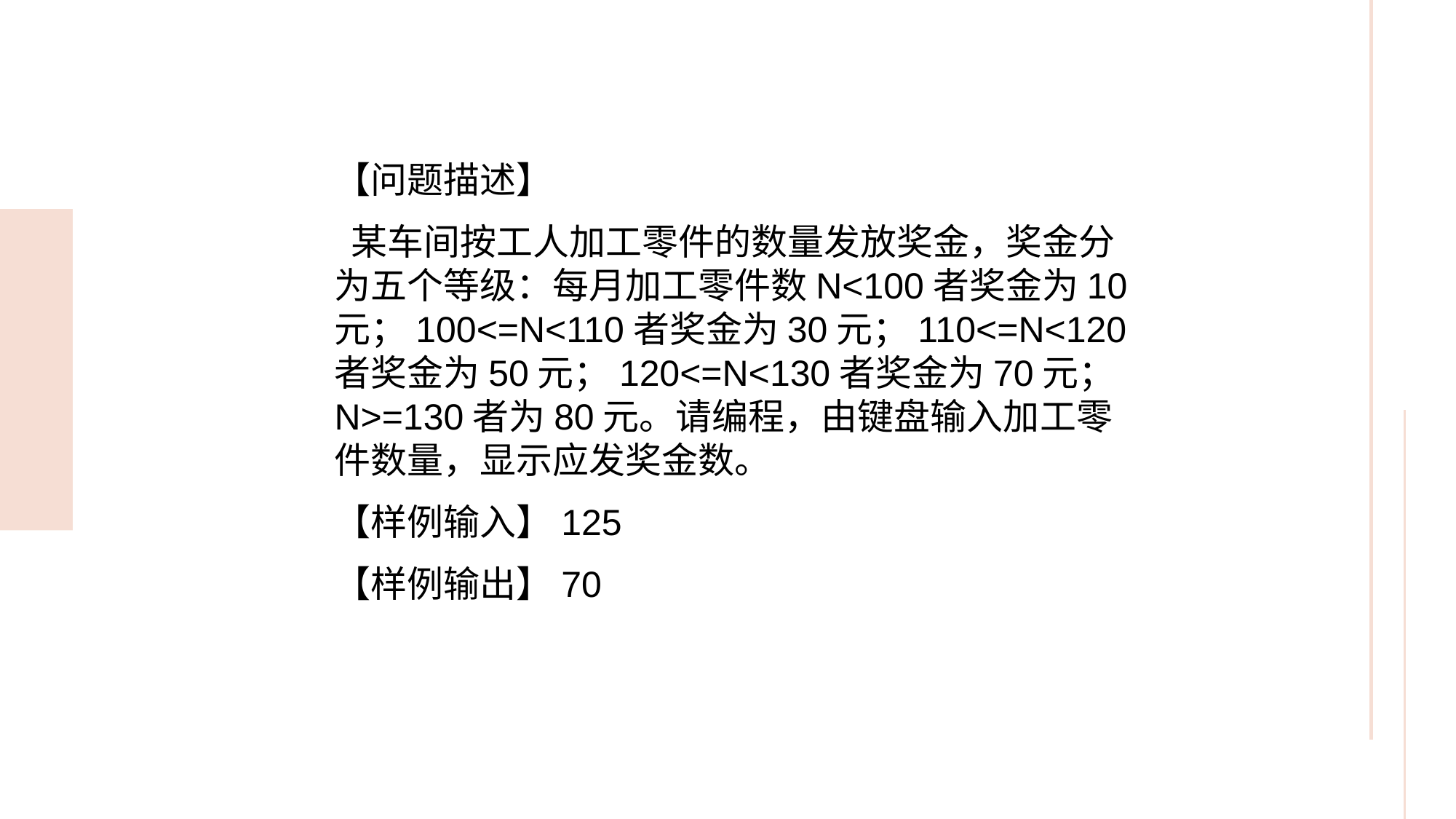

【问题描述】
 某车间按工人加工零件的数量发放奖金，奖金分为五个等级：每月加工零件数N<100者奖金为10元；100<=N<110者奖金为30元；110<=N<120者奖金为50元；120<=N<130者奖金为70元；N>=130者为80元。请编程，由键盘输入加工零件数量，显示应发奖金数。
【样例输入】125
【样例输出】70